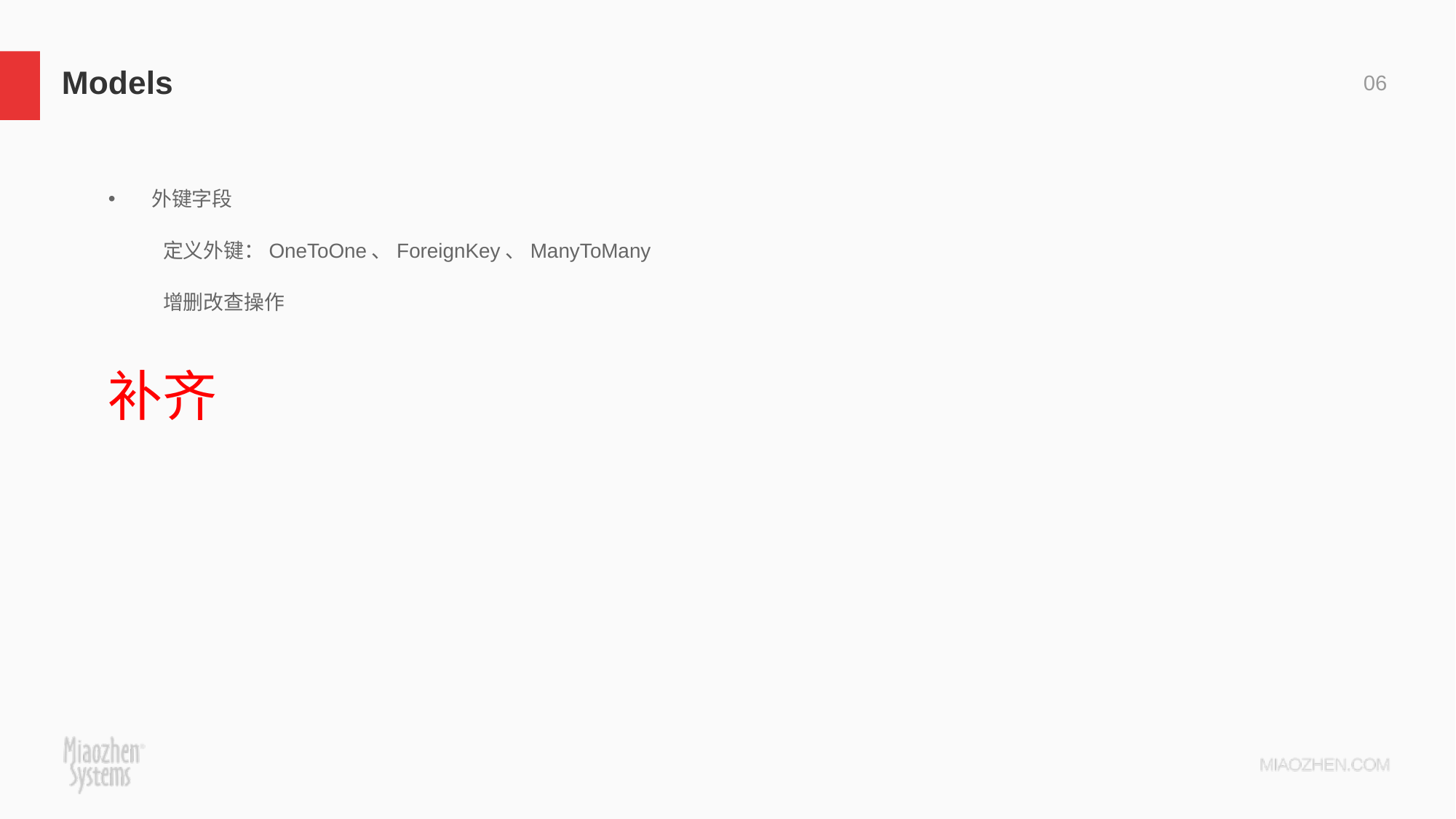

# Models
06
 外键字段
           定义外键：OneToOne、ForeignKey、ManyToMany
           增删改查操作
补齐